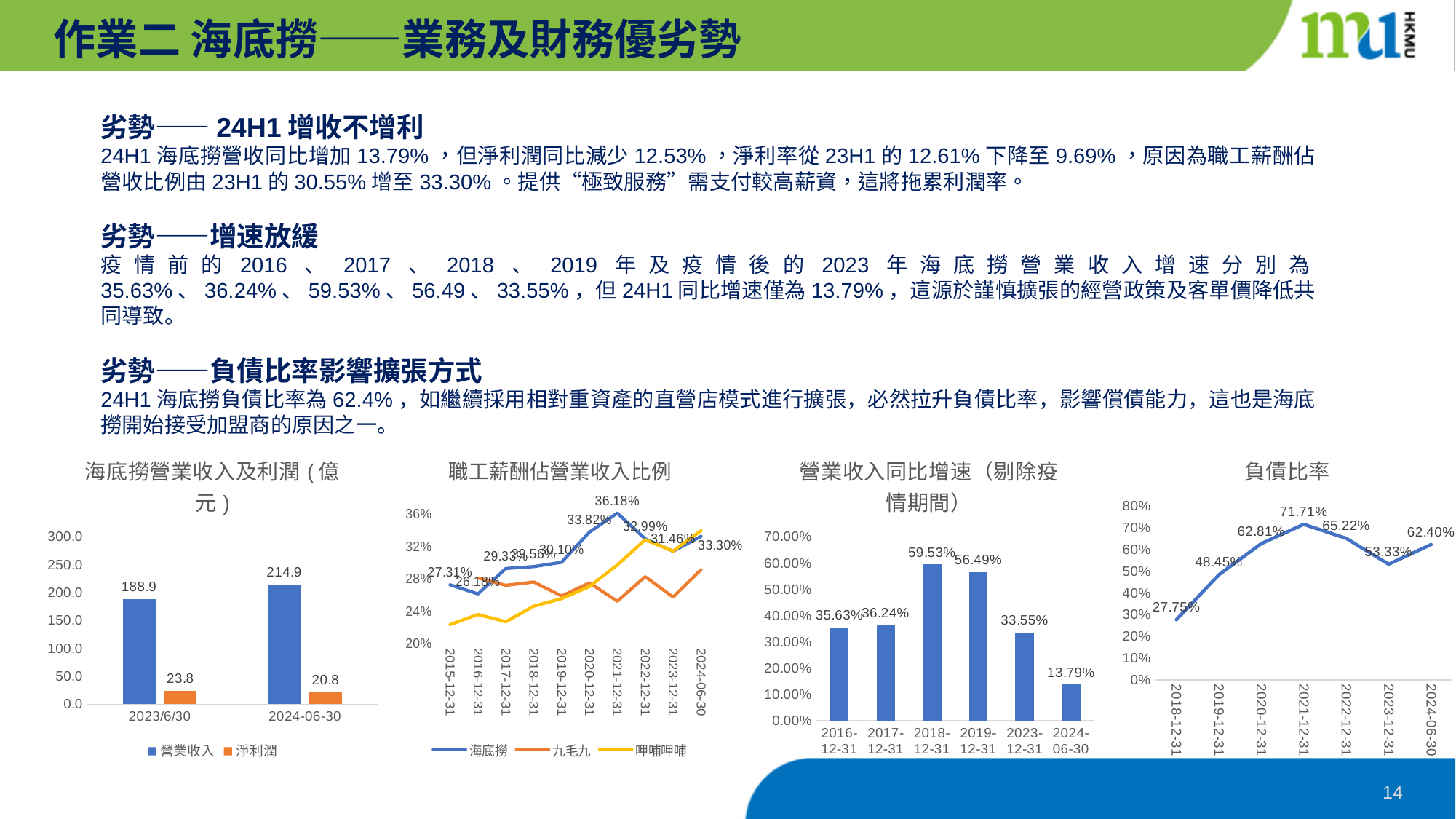

作業二 海底撈——業務及財務優劣勢
劣勢——24H1增收不增利
24H1海底撈營收同比增加13.79%，但淨利潤同比減少12.53%，淨利率從23H1的12.61%下降至9.69%，原因為職工薪酬佔營收比例由23H1的30.55%增至33.30%。提供“極致服務”需支付較高薪資，這將拖累利潤率。

劣勢——增速放緩
疫情前的2016、2017、2018、2019年及疫情後的2023年海底撈營業收入增速分別為35.63%、36.24%、59.53%、56.49、33.55%，但24H1同比增速僅為13.79%，這源於謹慎擴張的經營政策及客單價降低共同導致。

劣勢——負債比率影響擴張方式
24H1海底撈負債比率為62.4%，如繼續採用相對重資產的直營店模式進行擴張，必然拉升負債比率，影響償債能力，這也是海底撈開始接受加盟商的原因之一。

### Chart: 海底撈營業收入及利潤(億元)

| Category | 營業收入 | 淨利潤 |
|---|---|---|
| 2023/6/30 | 188.85854 | 23.81598 |
| 2024-06-30 | 214.90903 | 20.83229 |

### Chart: 職工薪酬佔營業收入比例

| Category | 海底撈 | 九毛九 | 呷哺呷哺 |
|---|---|---|---|
| 2015-12-31 | 0.27305260217604516 | None | 0.22394566371868233 |
| 2016-12-31 | 0.26183071399131574 | 0.2814749282806246 | 0.23637549537384062 |
| 2017-12-31 | 0.29328279984243927 | 0.27241726677466344 | 0.22744748701803696 |
| 2018-12-31 | 0.29561502967157954 | 0.27656089855348104 | 0.2466937609925478 |
| 2019-12-31 | 0.3009721946910866 | 0.2592649100022699 | 0.25610385254762735 |
| 2020-12-31 | 0.33817095709813166 | 0.2754684455380263 | 0.270958633201548 |
| 2021-12-31 | 0.3618158455623159 | 0.25285786061200566 | 0.2976474729344362 |
| 2022-12-31 | 0.32990366135313814 | 0.2830602238798518 | 0.3288037209159622 |
| 2023-12-31 | 0.3145667269143134 | 0.25795835177961357 | 0.3147860698903848 |
| 2024-06-30 | 0.3329663253330956 | 0.29177313713396186 | 0.3399989476091048 |

### Chart: 營業收入同比增速（剔除疫情期間）

| Category | 營業收入同比 |
|---|---|
| 2016-12-31 | 0.35628231679290256 |
| 2017-12-31 | 0.3623972582913811 |
| 2018-12-31 | 0.5952645299454649 |
| 2019-12-31 | 0.5649499384174764 |
| 2023-12-31 | 0.33554034626652707 |
| 2024-06-30 | 0.13793652116552413 |

### Chart: 負債比率

| Category | 資產負債率 |
|---|---|
| 2018-12-31 | 0.2775373864250275 |
| 2019-12-31 | 0.48452177876593366 |
| 2020-12-31 | 0.6281031551983743 |
| 2021-12-31 | 0.7170519537382153 |
| 2022-12-31 | 0.6522208081428582 |
| 2023-12-31 | 0.5332925017864815 |
| 2024-06-30 | 0.6240378574284006 |